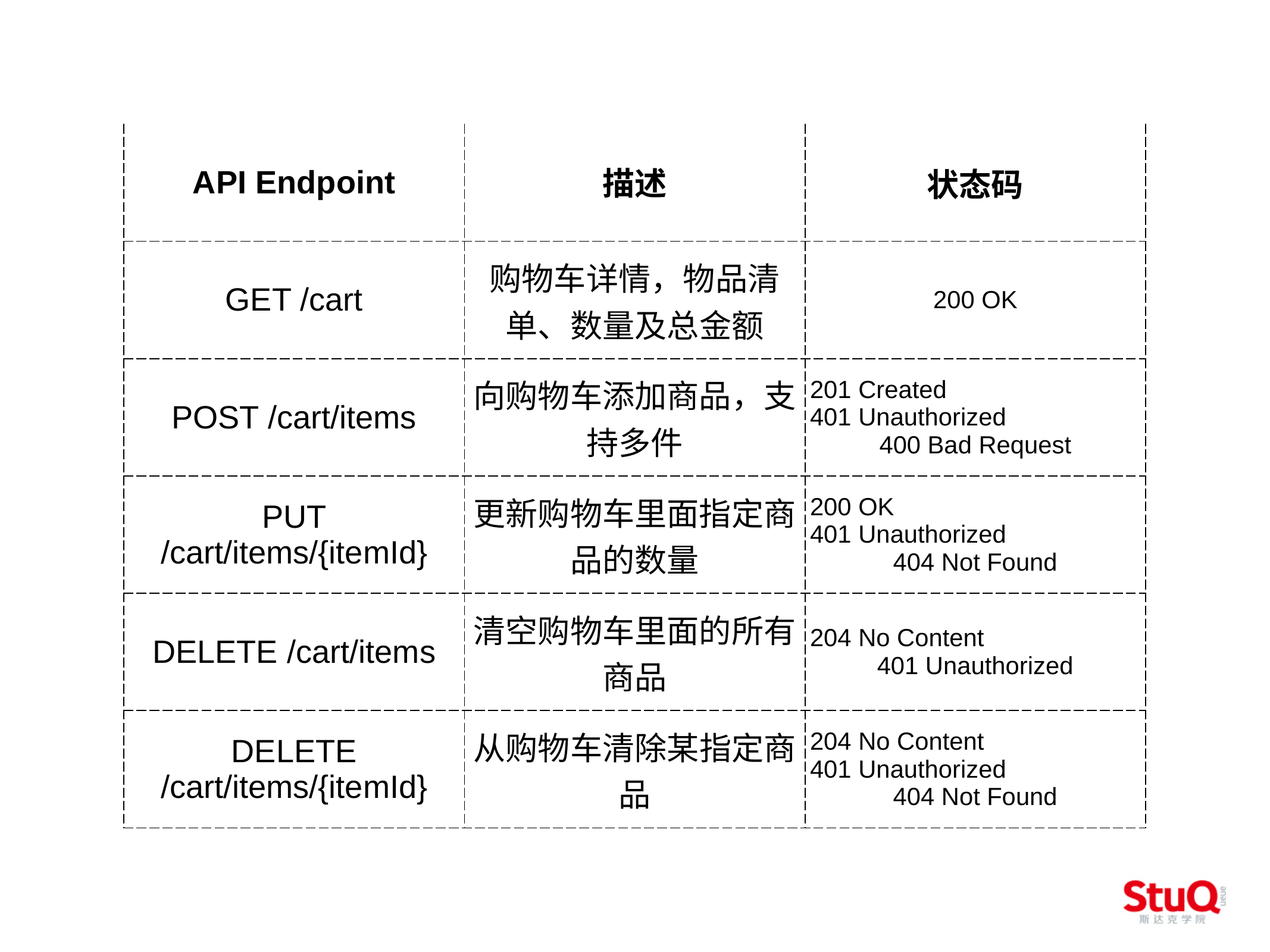

| API Endpoint | 描述 | 状态码 |
| --- | --- | --- |
| GET /cart | 购物车详情，物品清单、数量及总金额 | 200 OK |
| POST /cart/items | 向购物车添加商品，支持多件 | 201 Created 401 Unauthorized 400 Bad Request |
| PUT /cart/items/{itemId} | 更新购物车里面指定商品的数量 | 200 OK 401 Unauthorized 404 Not Found |
| DELETE /cart/items | 清空购物车里面的所有商品 | 204 No Content 401 Unauthorized |
| DELETE /cart/items/{itemId} | 从购物车清除某指定商品 | 204 No Content 401 Unauthorized 404 Not Found |